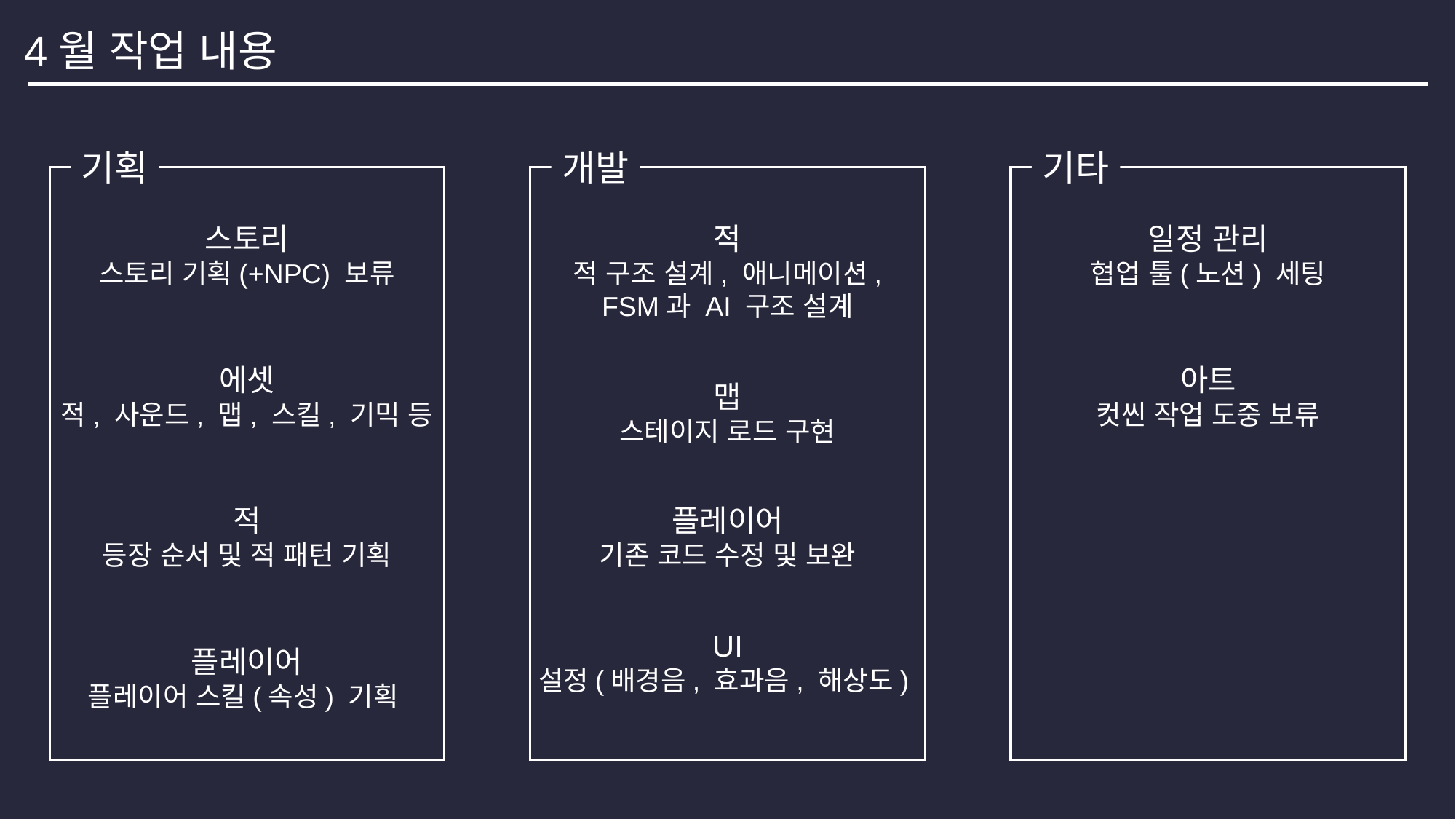

4월 작업 내용
기획

개발

기타

스토리
스토리 기획(+NPC) 보류
적
적 구조 설계, 애니메이션,
FSM과 AI 구조 설계
일정 관리
협업 툴(노션) 세팅
에셋
적, 사운드, 맵, 스킬, 기믹 등
아트
컷씬 작업 도중 보류
맵
스테이지 로드 구현
적
등장 순서 및 적 패턴 기획
플레이어
기존 코드 수정 및 보완
UI
설정(배경음, 효과음, 해상도)
플레이어
플레이어 스킬(속성) 기획